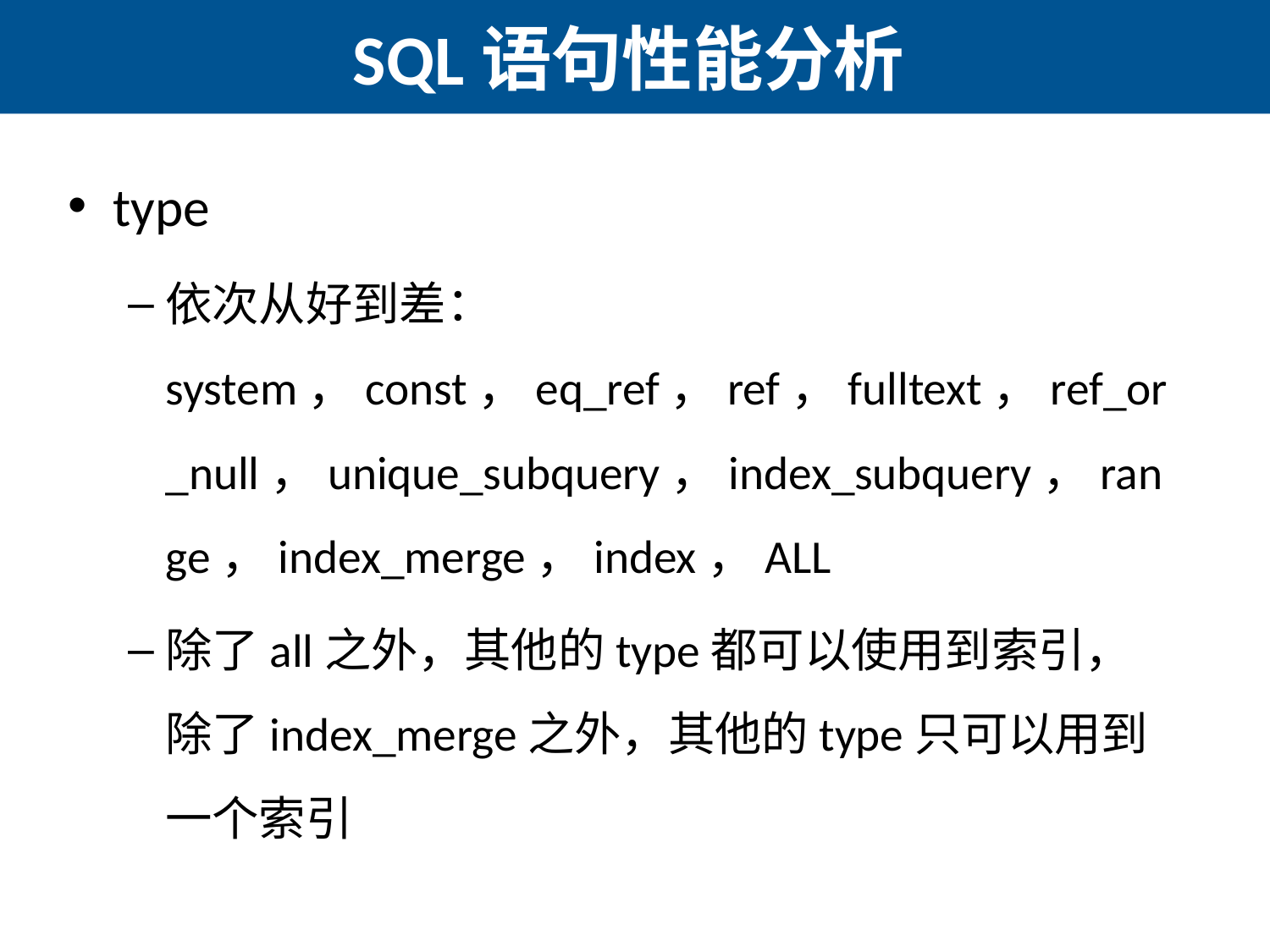

# SQL语句性能分析
type
依次从好到差：system，const，eq_ref，ref，fulltext，ref_or_null，unique_subquery，index_subquery，range，index_merge，index，ALL
除了all之外，其他的type都可以使用到索引，除了index_merge之外，其他的type只可以用到一个索引